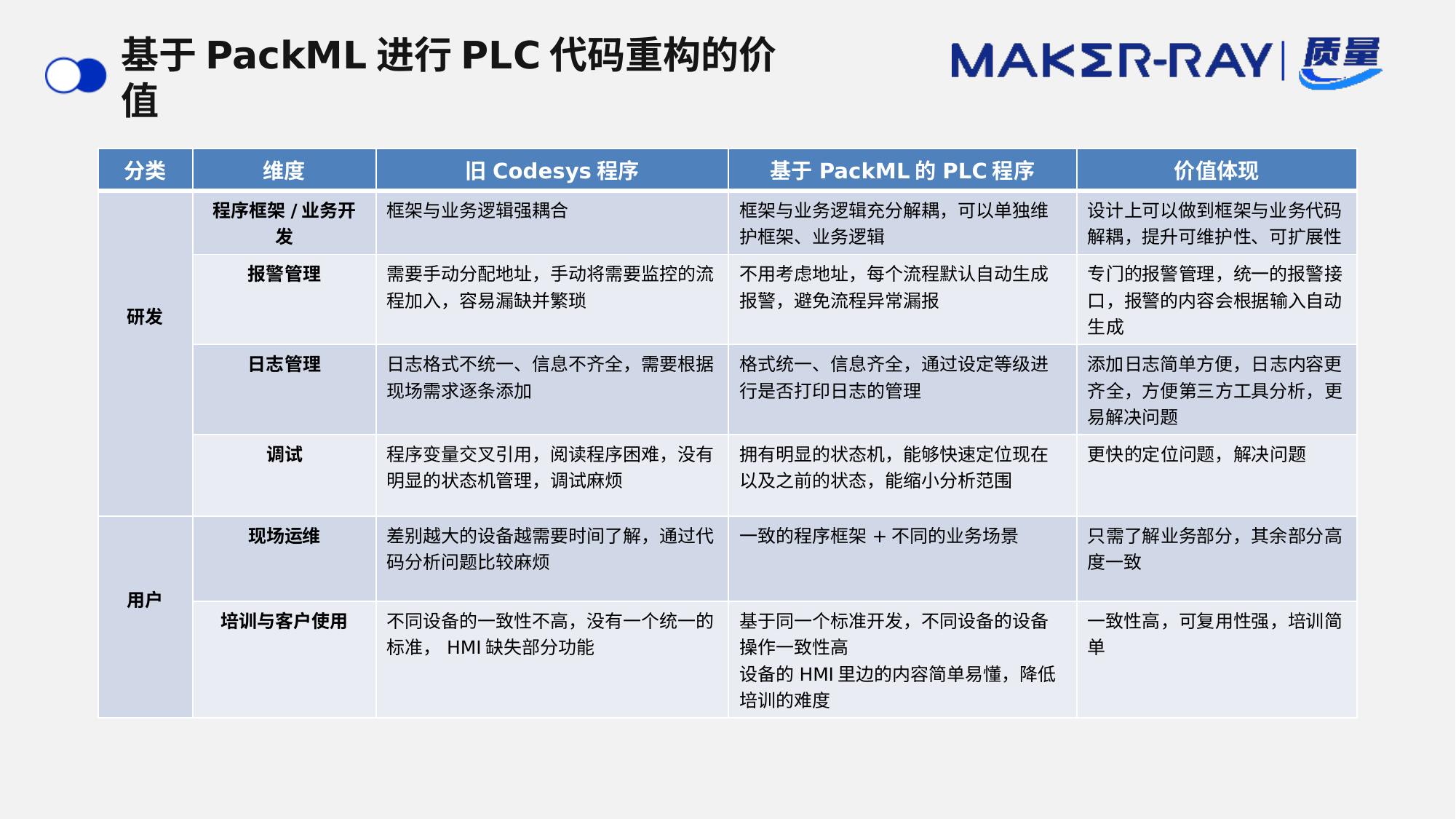

# 基于PackML进行PLC代码重构的价值
| 分类 | 维度 | 旧Codesys程序 | 基于PackML的PLC程序 | 价值体现 |
| --- | --- | --- | --- | --- |
| 研发 | 程序框架/业务开发 | 框架与业务逻辑强耦合 | 框架与业务逻辑充分解耦，可以单独维护框架、业务逻辑 | 设计上可以做到框架与业务代码解耦，提升可维护性、可扩展性 |
|  | 报警管理 | 需要手动分配地址，手动将需要监控的流程加入，容易漏缺并繁琐 | 不用考虑地址，每个流程默认自动生成报警，避免流程异常漏报 | 专门的报警管理，统一的报警接口，报警的内容会根据输入自动生成 |
|  | 日志管理 | 日志格式不统一、信息不齐全，需要根据现场需求逐条添加 | 格式统一、信息齐全，通过设定等级进行是否打印日志的管理 | 添加日志简单方便，日志内容更齐全，方便第三方工具分析，更易解决问题 |
|  | 调试 | 程序变量交叉引用，阅读程序困难，没有明显的状态机管理，调试麻烦 | 拥有明显的状态机，能够快速定位现在以及之前的状态，能缩小分析范围 | 更快的定位问题，解决问题 |
| 用户 | 现场运维 | 差别越大的设备越需要时间了解，通过代码分析问题比较麻烦 | 一致的程序框架+不同的业务场景 | 只需了解业务部分，其余部分高度一致 |
|  | 培训与客户使用 | 不同设备的一致性不高，没有一个统一的标准，HMI缺失部分功能 | 基于同一个标准开发，不同设备的设备操作一致性高 设备的HMI里边的内容简单易懂，降低培训的难度 | 一致性高，可复用性强，培训简单 |